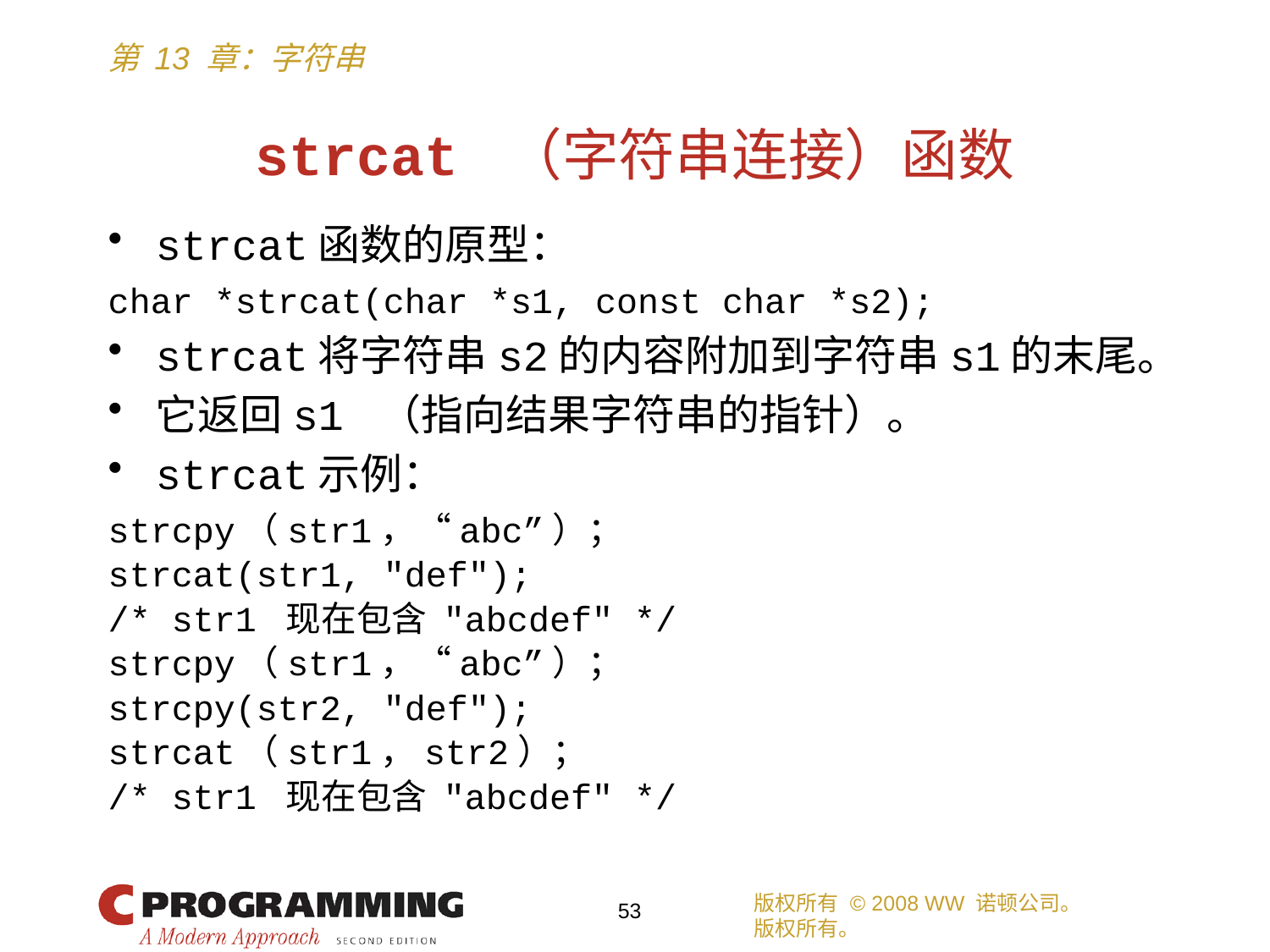

# strcat （字符串连接）函数
strcat函数的原型：
char *strcat(char *s1, const char *s2);
strcat将字符串s2的内容附加到字符串s1的末尾。
它返回s1 （指向结果字符串的指针）。
strcat示例：
strcpy（str1，“abc”）；
strcat(str1, "def");
/* str1 现在包含 "abcdef" */
strcpy（str1，“abc”）；
strcpy(str2, "def");
strcat（str1，str2）；
/* str1 现在包含 "abcdef" */
版权所有 © 2008 WW 诺顿公司。
版权所有。
53